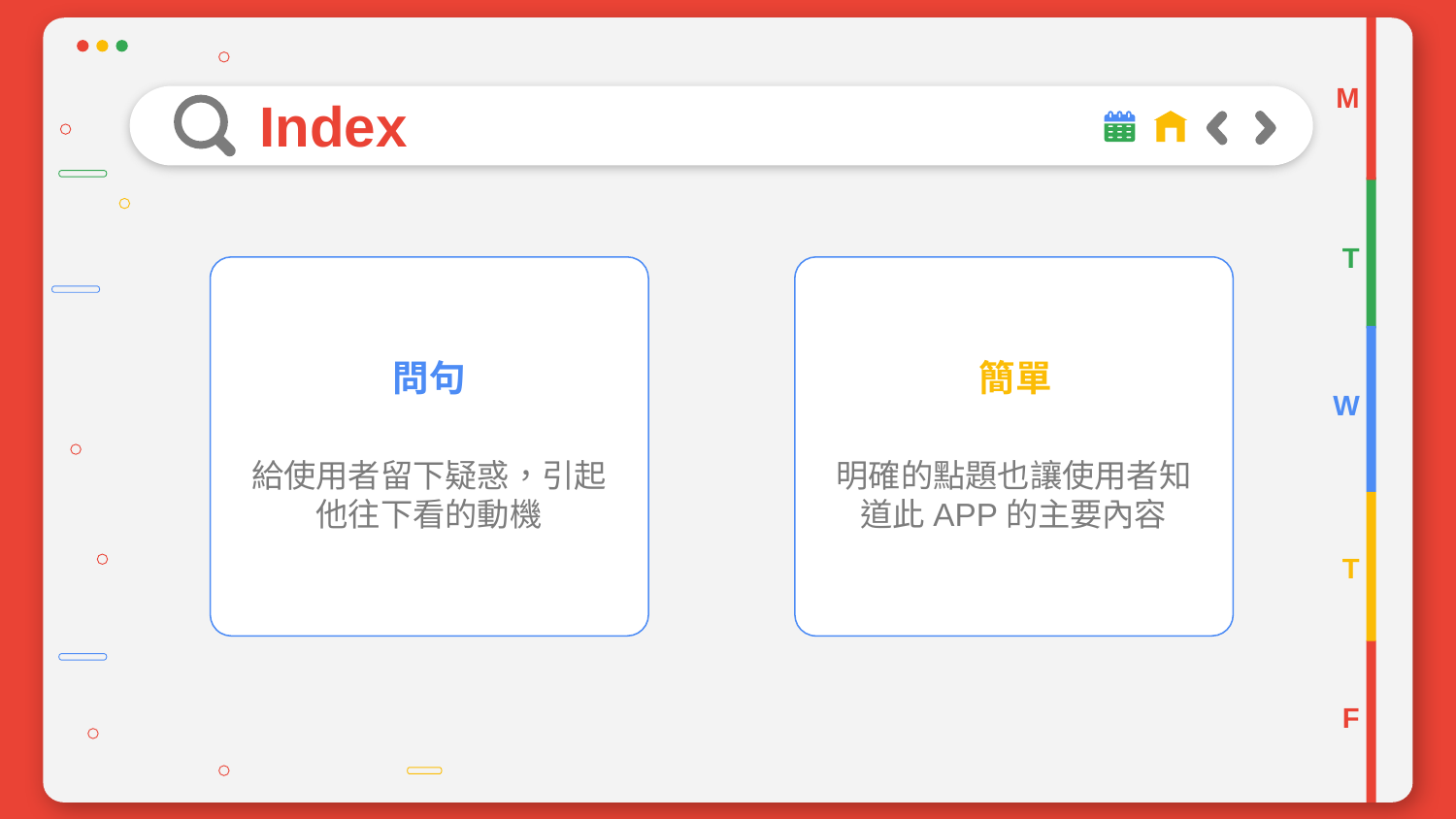

M
Index

T

問句
簡單
W

給使用者留下疑惑，引起他往下看的動機
明確的點題也讓使用者知道此APP的主要內容
T

F